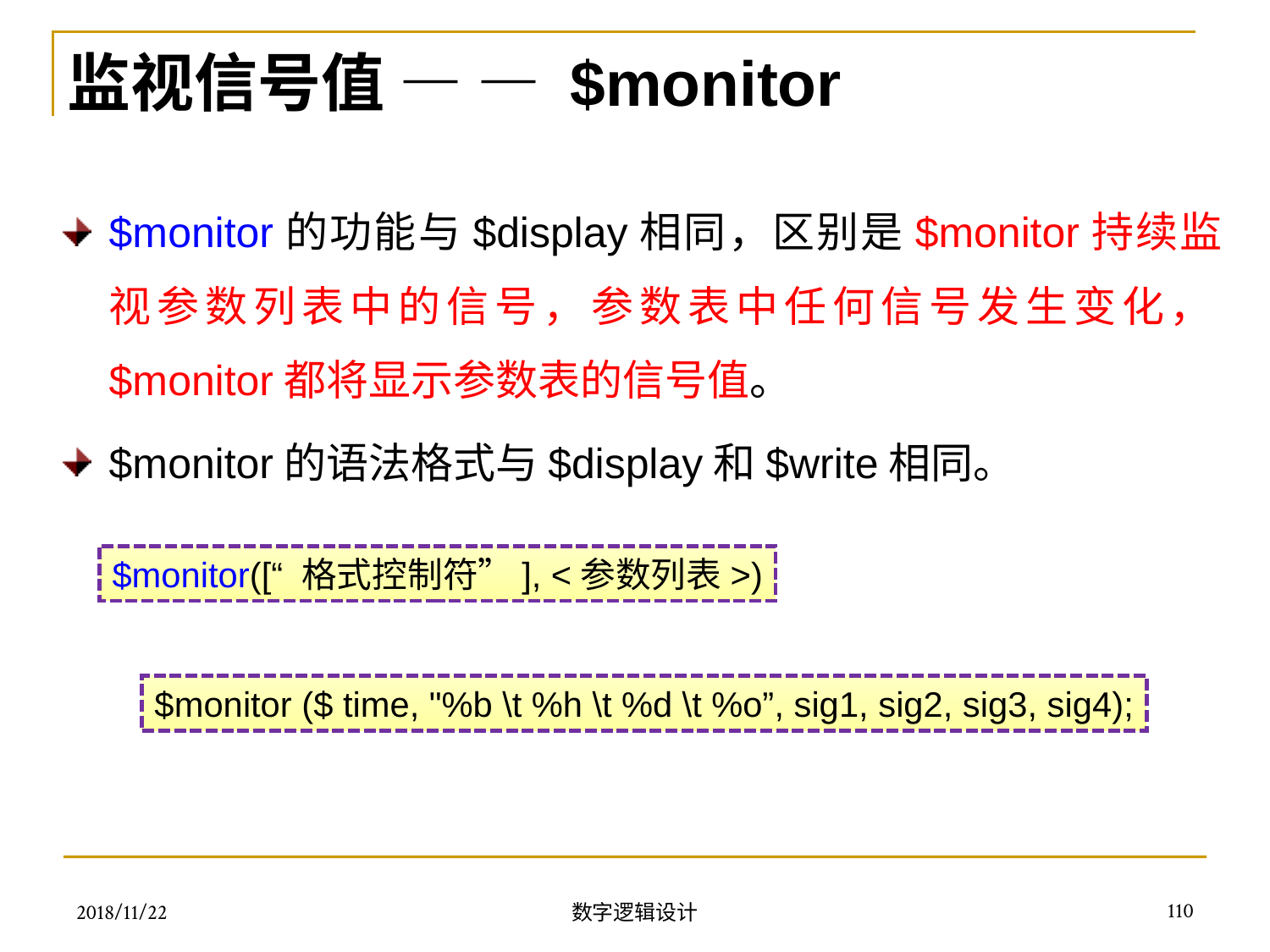

监视信号值 — — $monitor
$monitor的功能与$display相同，区别是$monitor持续监视参数列表中的信号，参数表中任何信号发生变化，$monitor都将显示参数表的信号值。
$monitor的语法格式与$display和$write相同。

$monitor([“ 格式控制符”], <参数列表>)
$monitor ($ time, "%b \t %h \t %d \t %o”, sig1, sig2, sig3, sig4);
2018/11/22
110
数字逻辑设计